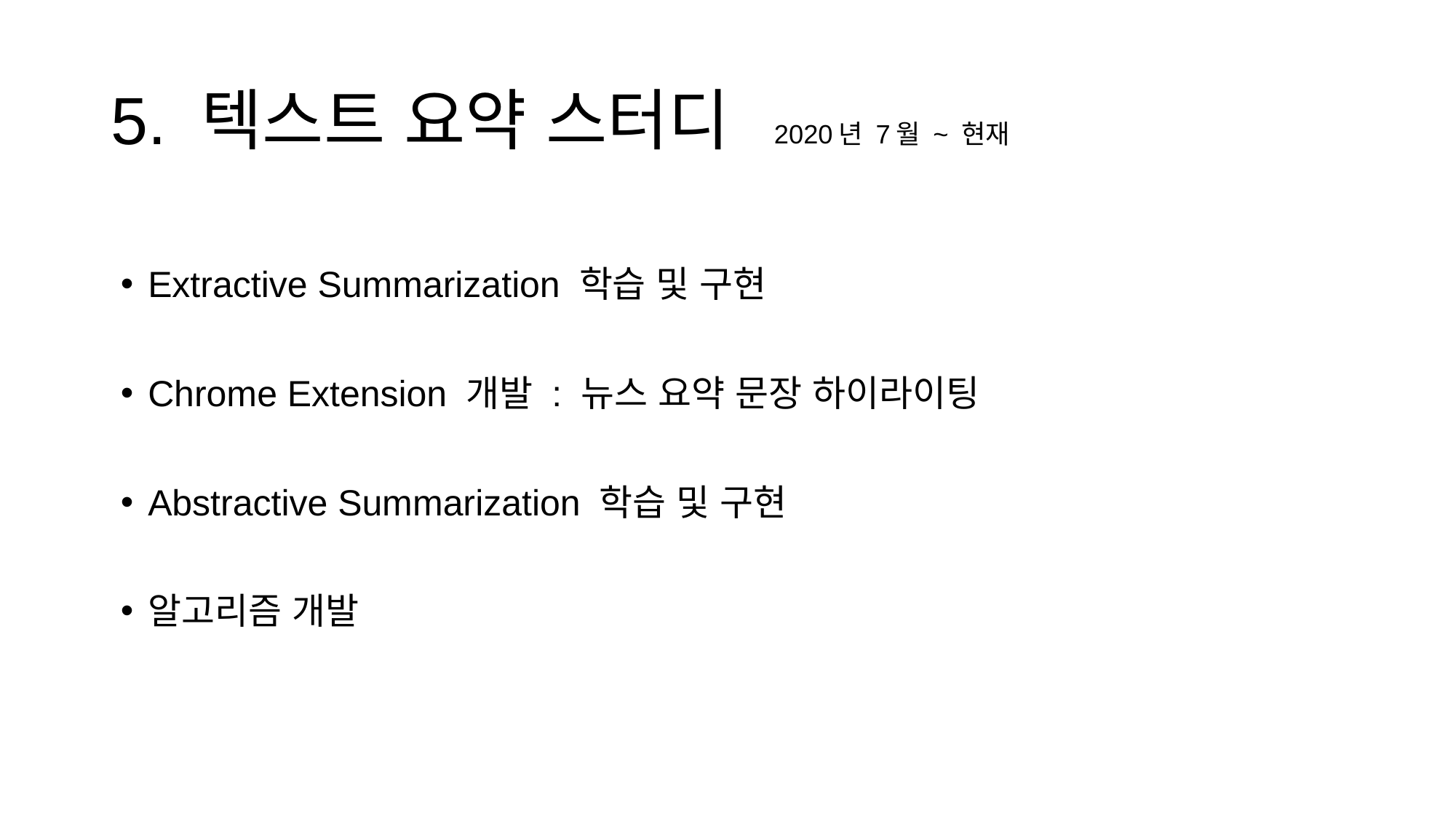

# 5. 텍스트 요약 스터디
2020년 7월 ~ 현재

Extractive Summarization 학습 및 구현

Chrome Extension 개발 : 뉴스 요약 문장 하이라이팅

Abstractive Summarization 학습 및 구현

알고리즘 개발